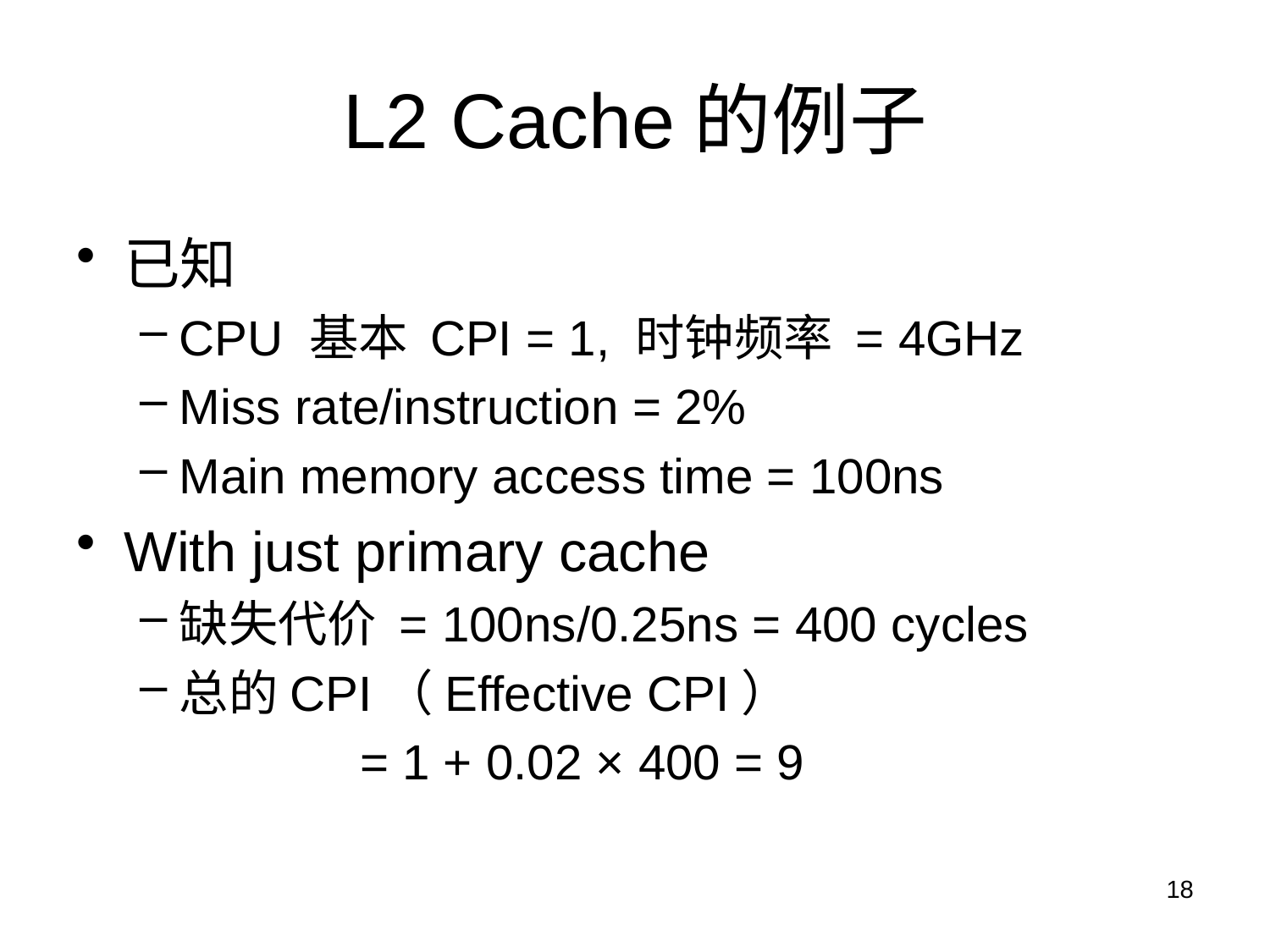

# L2 Cache的例子
已知
CPU 基本 CPI = 1, 时钟频率 = 4GHz
Miss rate/instruction = 2%
Main memory access time = 100ns
With just primary cache
缺失代价 = 100ns/0.25ns = 400 cycles
总的CPI（Effective CPI）
                = 1 + 0.02 × 400 = 9

18